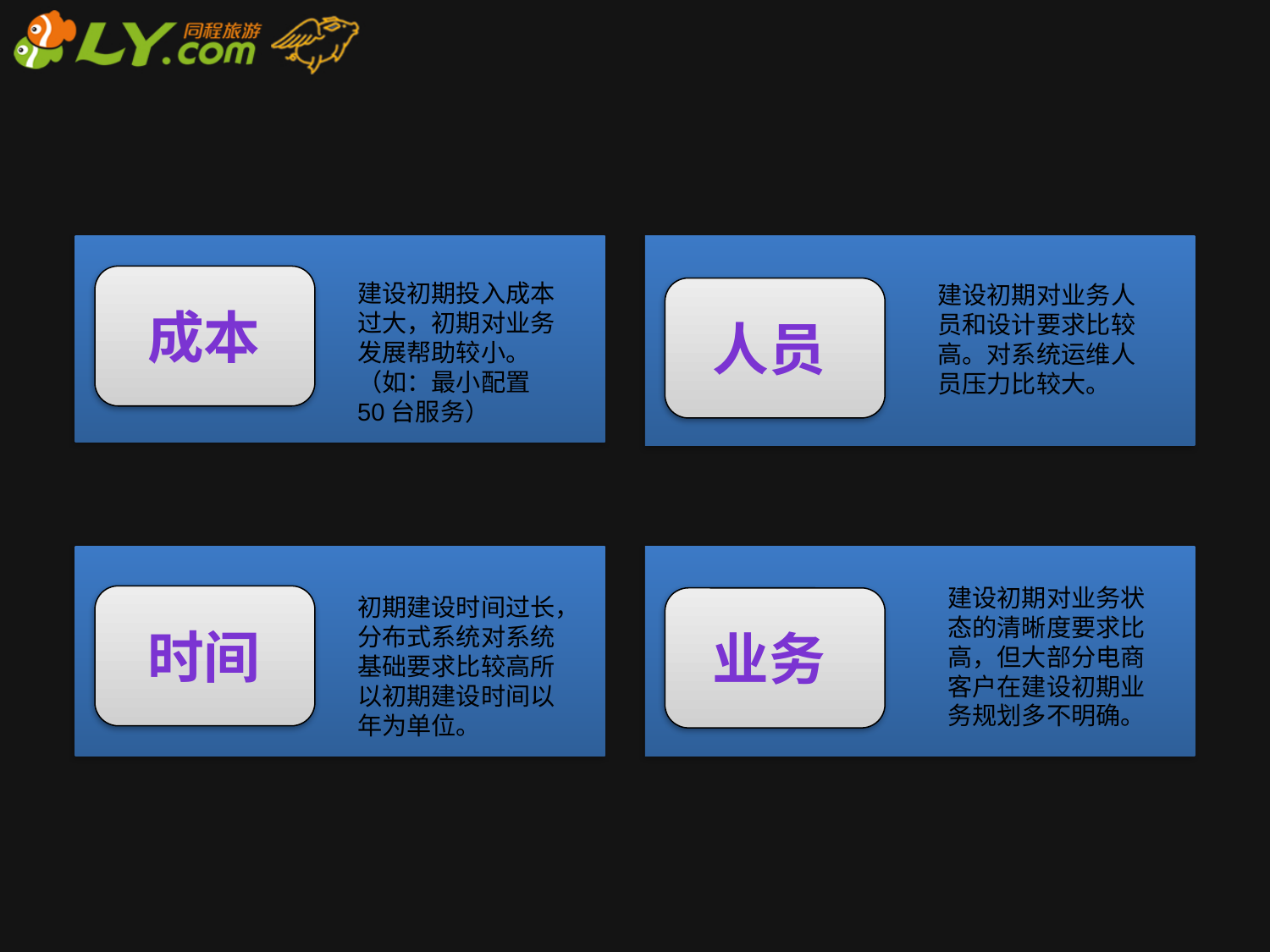

建设初期投入成本过大，初期对业务发展帮助较小。（如：最小配置50台服务）
建设初期对业务人员和设计要求比较高。对系统运维人员压力比较大。

成本
人员

建设初期对业务状态的清晰度要求比高，但大部分电商客户在建设初期业务规划多不明确。

初期建设时间过长，分布式系统对系统基础要求比较高所以初期建设时间以年为单位。

时间
业务